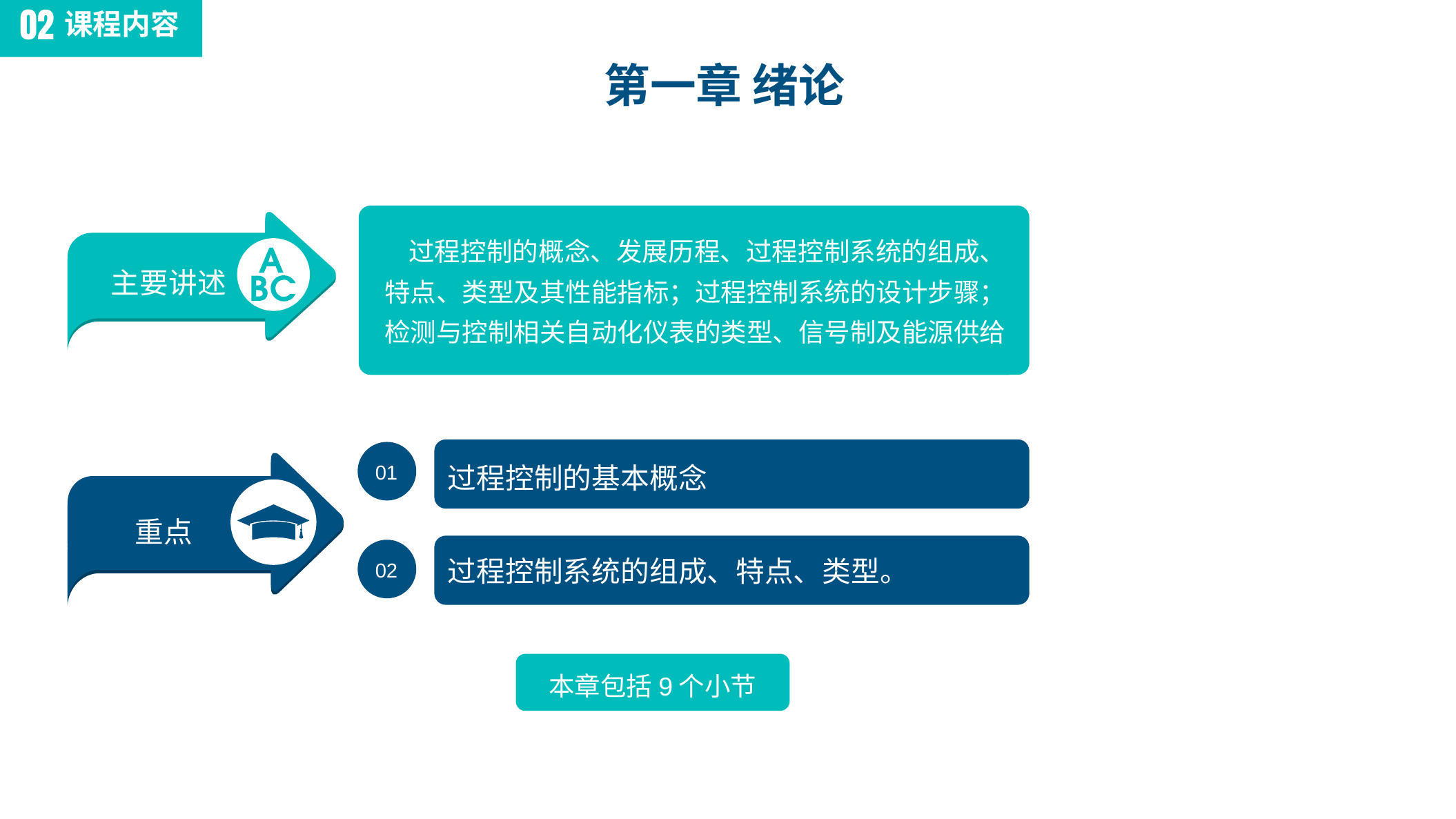

02
课程内容
第一章 绪论

   过程控制的概念、发展历程、过程控制系统的组成、特点、类型及其性能指标；过程控制系统的设计步骤；检测与控制相关自动化仪表的类型、信号制及能源供给

主要讲述
过程控制的基本概念

01

重点
过程控制系统的组成、特点、类型。

02
本章包括9个小节